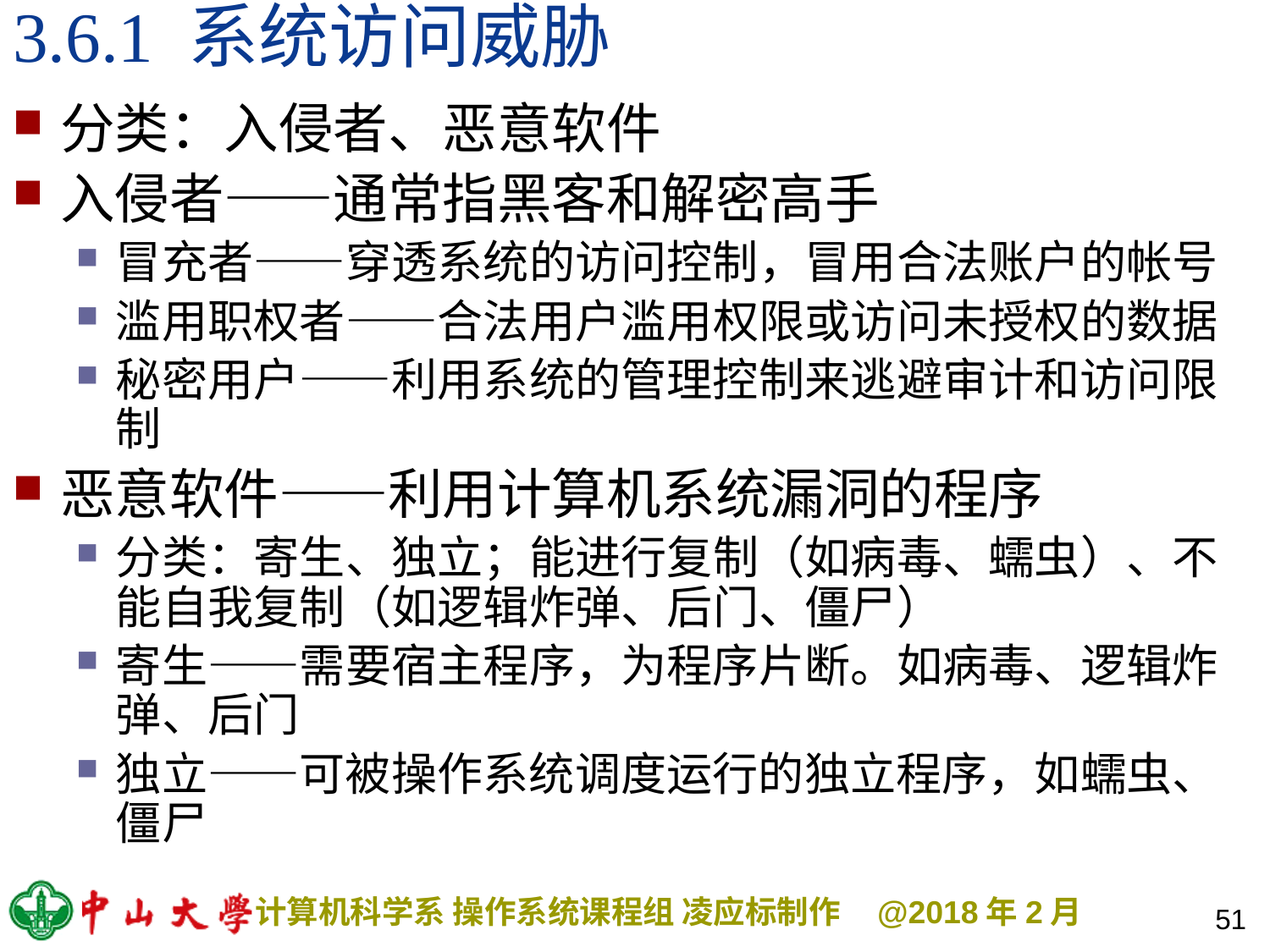

# 3.6.1 系统访问威胁
分类：入侵者、恶意软件
入侵者——通常指黑客和解密高手
冒充者——穿透系统的访问控制，冒用合法账户的帐号
滥用职权者——合法用户滥用权限或访问未授权的数据
秘密用户——利用系统的管理控制来逃避审计和访问限制
恶意软件——利用计算机系统漏洞的程序
分类：寄生、独立；能进行复制（如病毒、蠕虫）、不能自我复制（如逻辑炸弹、后门、僵尸）
寄生——需要宿主程序，为程序片断。如病毒、逻辑炸弹、后门
独立——可被操作系统调度运行的独立程序，如蠕虫、僵尸
51